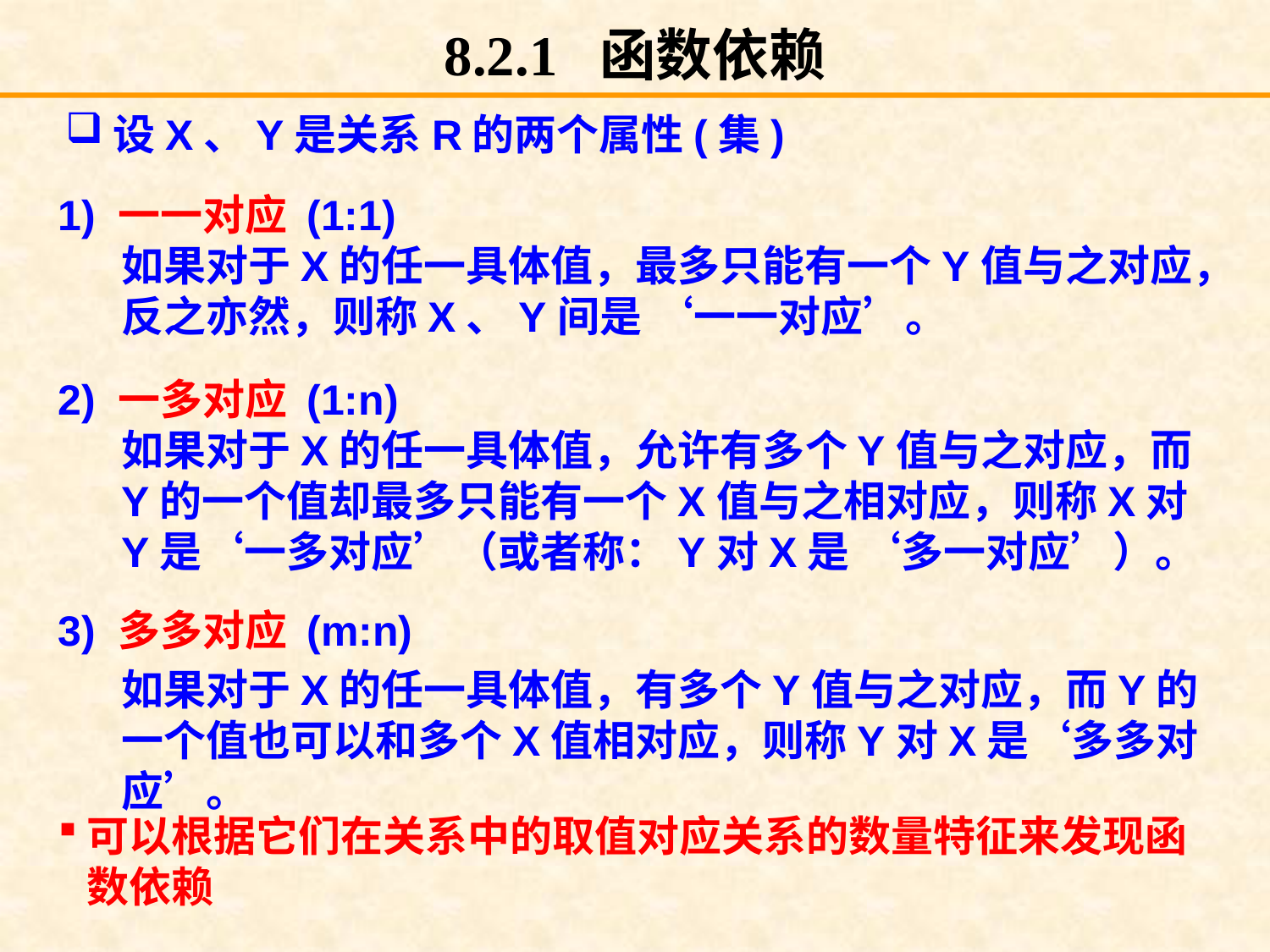

# 8.2.1  函数依赖
设X、Y是关系R的两个属性(集)
1) 一一对应 (1:1)
如果对于X的任一具体值，最多只能有一个Y值与之对应，反之亦然，则称X、Y间是 ‘一一对应’。
2) 一多对应 (1:n)
如果对于X的任一具体值，允许有多个Y值与之对应，而Y的一个值却最多只能有一个X值与之相对应，则称X对Y是‘一多对应’（或者称：Y对X是 ‘多一对应’）。
3) 多多对应 (m:n)
如果对于X的任一具体值，有多个Y值与之对应，而Y的一个值也可以和多个X值相对应，则称Y对X是‘多多对应’。
可以根据它们在关系中的取值对应关系的数量特征来发现函数依赖